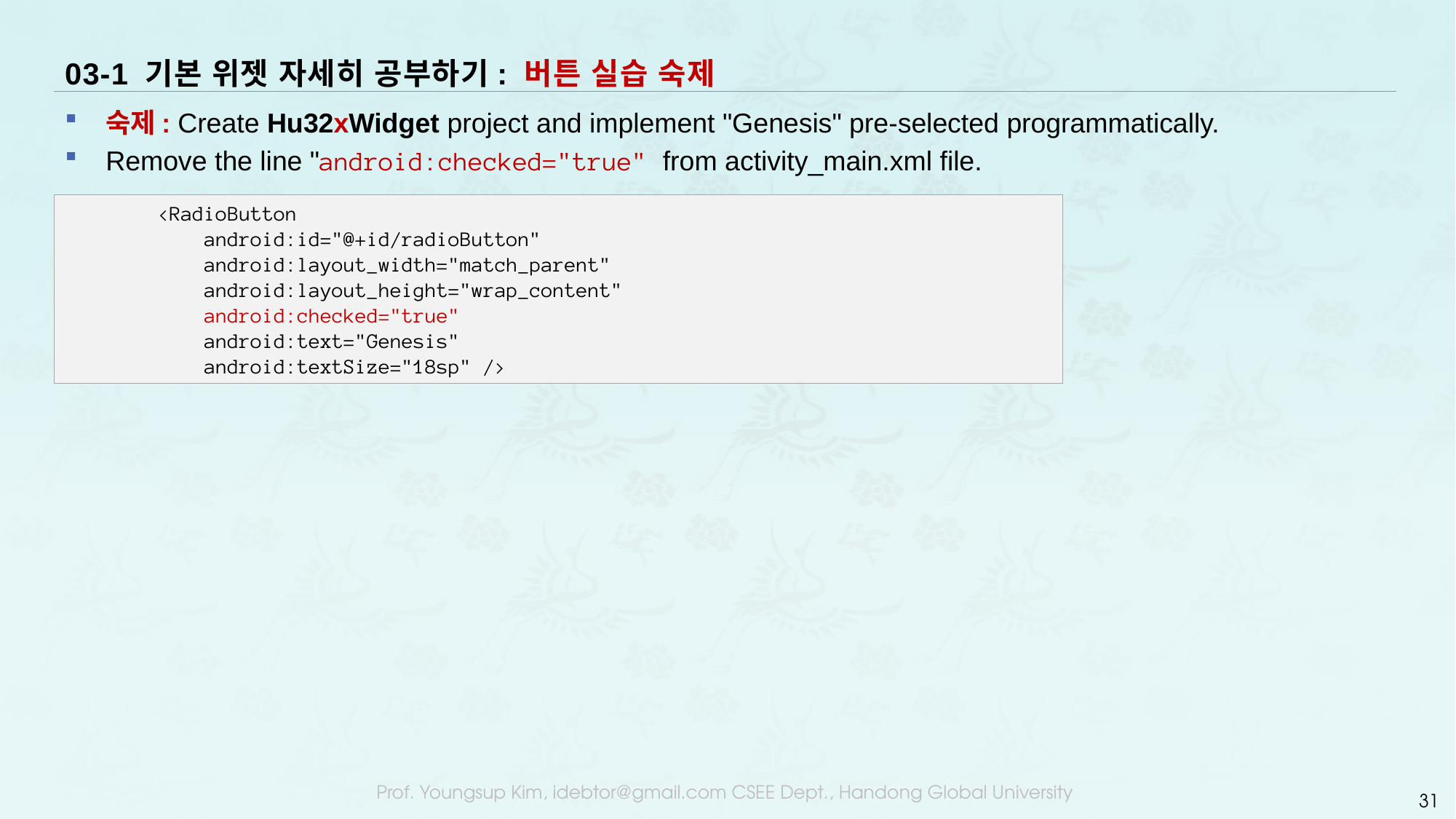

# 03-1 기본 위젯 자세히 공부하기: 버튼 실습 숙제
숙제: Create Hu32xWidget project and implement "Genesis" pre-selected programmatically.
Remove the line "android:checked="true" from activity_main.xml file.

        <RadioButton
            android:id="@+id/radioButton"
            android:layout_width="match_parent"
            android:layout_height="wrap_content"
            android:checked="true"
            android:text="Genesis"
            android:textSize="18sp" />
31